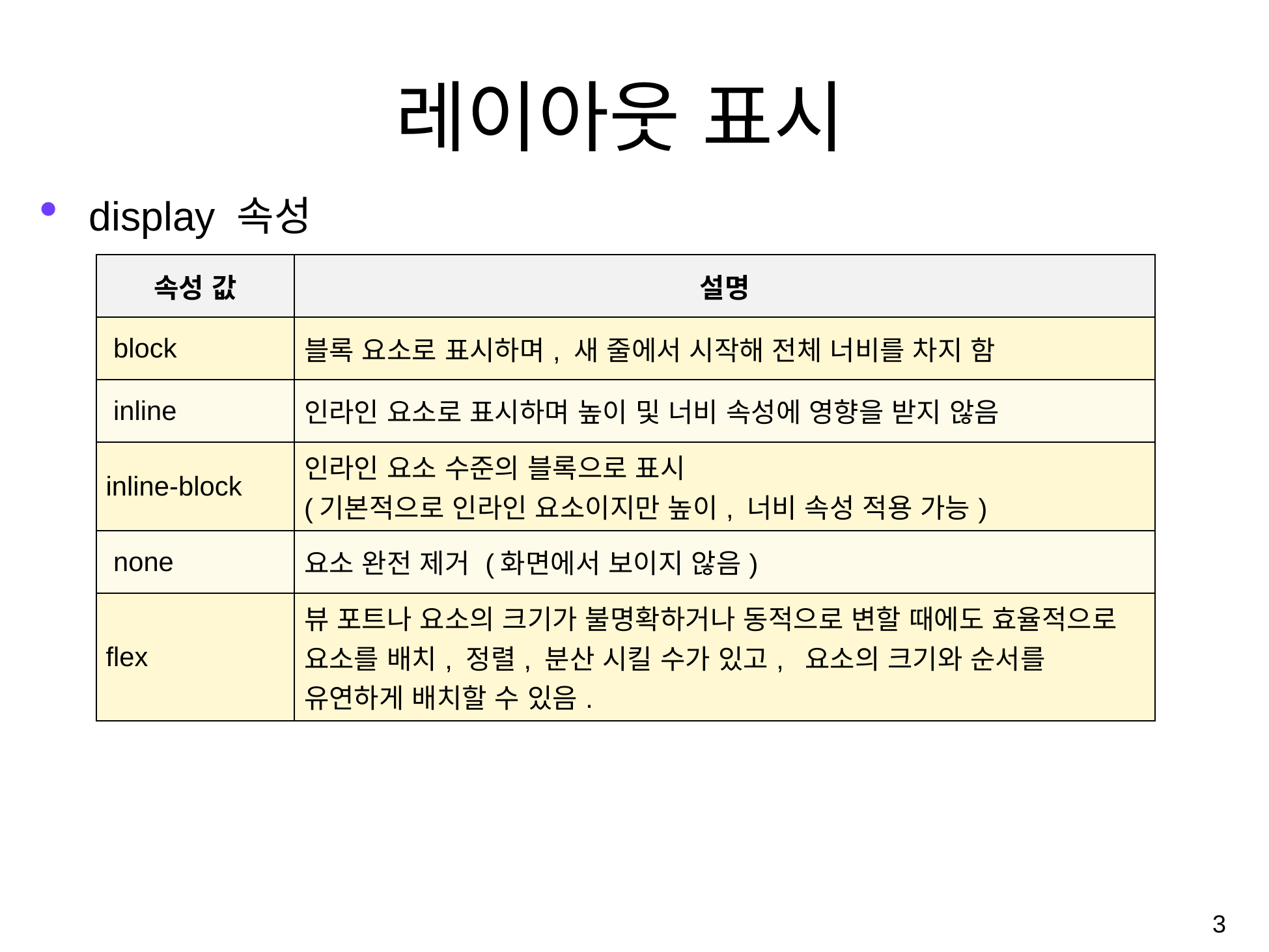

# 레이아웃 표시
display 속성

| 속성 값 | 설명 |
| --- | --- |
| block | 블록 요소로 표시하며, 새 줄에서 시작해 전체 너비를 차지 함 |
| inline | 인라인 요소로 표시하며 높이 및 너비 속성에 영향을 받지 않음 |
| inline-block | 인라인 요소 수준의 블록으로 표시 (기본적으로 인라인 요소이지만 높이, 너비 속성 적용 가능) |
| none | 요소 완전 제거 (화면에서 보이지 않음) |
| flex | 뷰 포트나 요소의 크기가 불명확하거나 동적으로 변할 때에도 효율적으로 요소를 배치, 정렬, 분산 시킬 수가 있고, 요소의 크기와 순서를 유연하게 배치할 수 있음. |
3